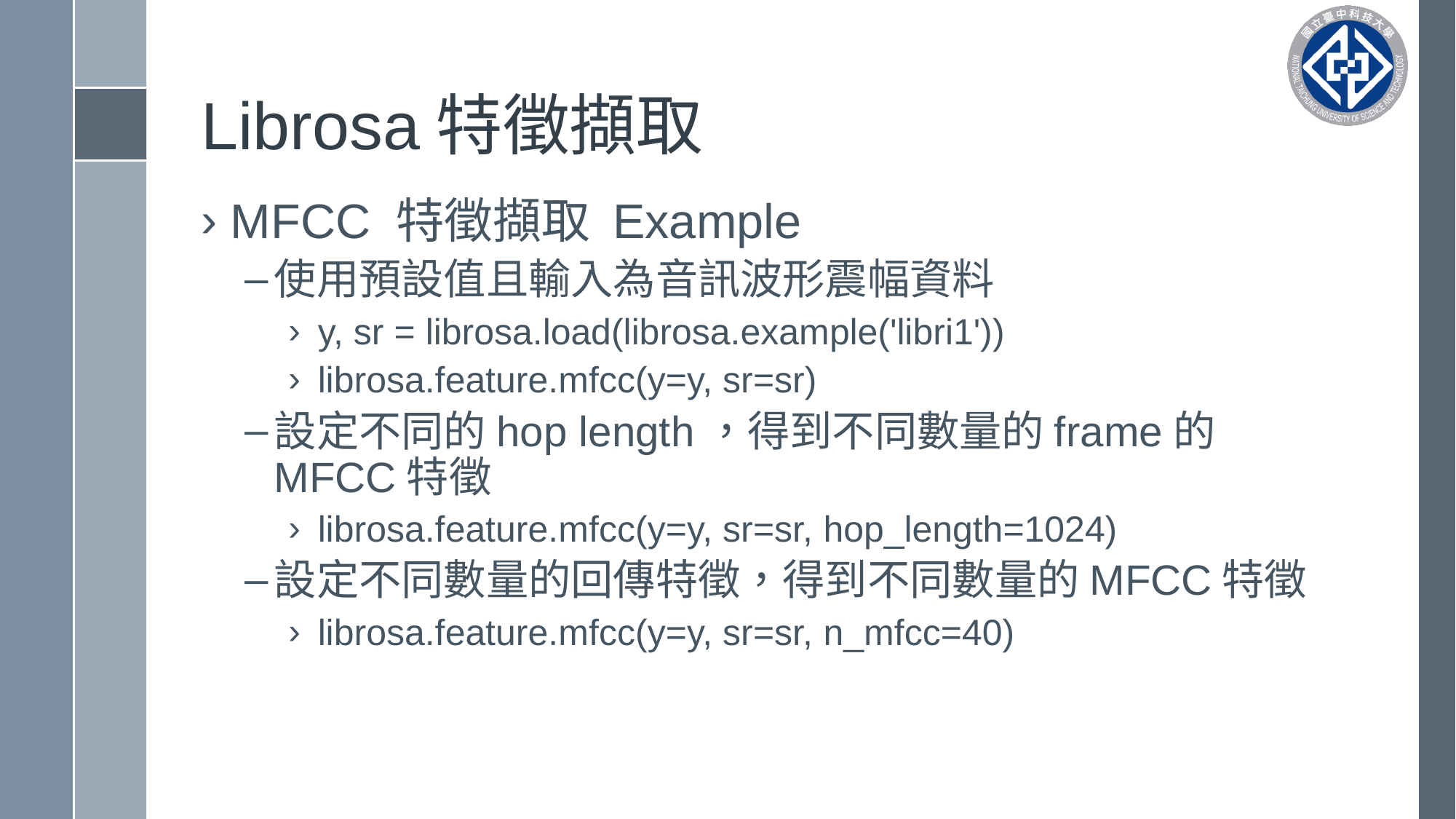

# Librosa特徵擷取
MFCC 特徵擷取 Example
使用預設值且輸入為音訊波形震幅資料
y, sr = librosa.load(librosa.example('libri1'))
librosa.feature.mfcc(y=y, sr=sr)
設定不同的hop length，得到不同數量的frame的MFCC特徵
librosa.feature.mfcc(y=y, sr=sr, hop_length=1024)
設定不同數量的回傳特徵，得到不同數量的MFCC特徵
librosa.feature.mfcc(y=y, sr=sr, n_mfcc=40)